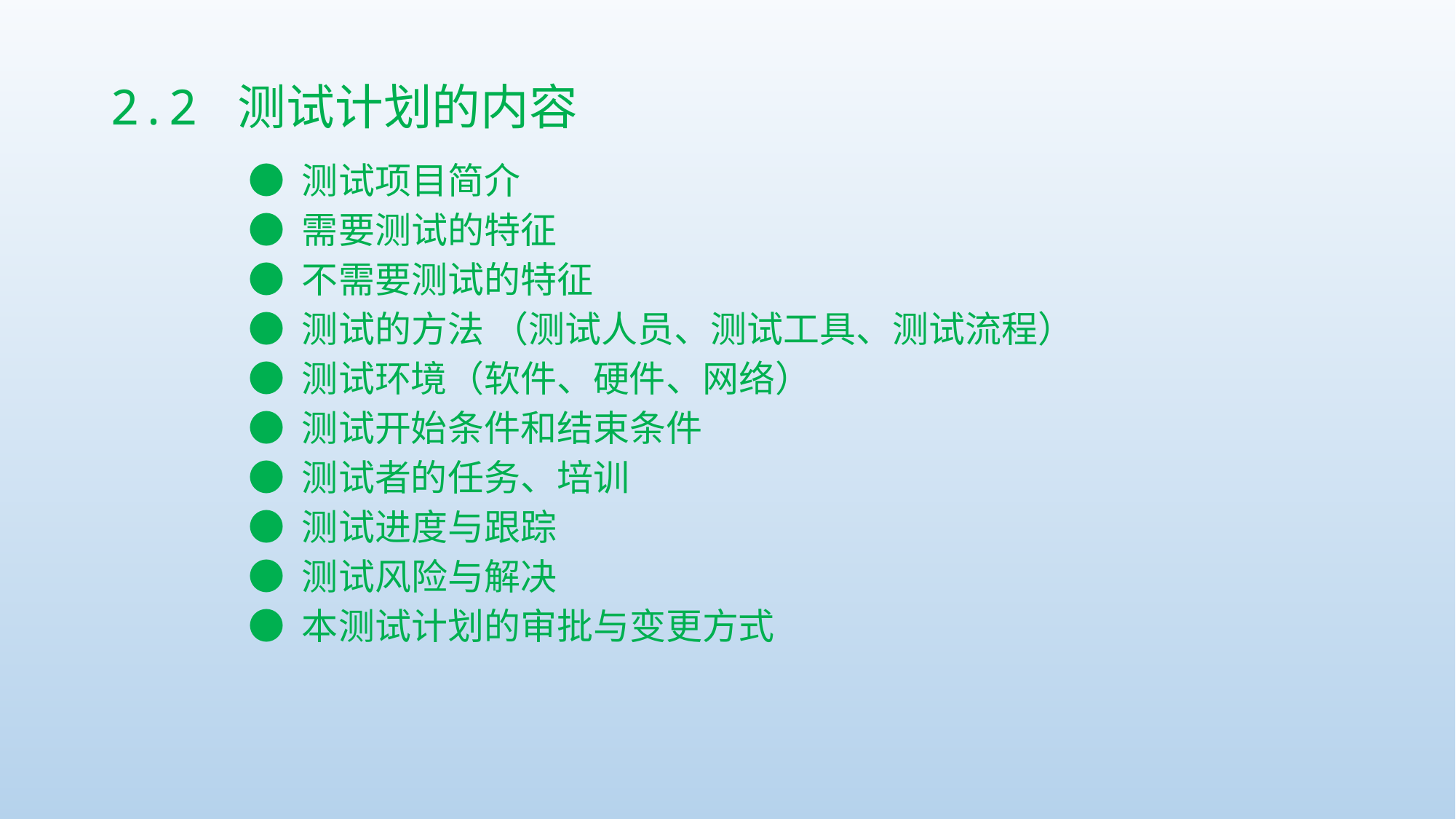

# 2.2 测试计划的内容
● 测试项目简介
● 需要测试的特征
● 不需要测试的特征
● 测试的方法 （测试人员、测试工具、测试流程）
● 测试环境（软件、硬件、网络）
● 测试开始条件和结束条件
● 测试者的任务、培训
● 测试进度与跟踪
● 测试风险与解决
● 本测试计划的审批与变更方式